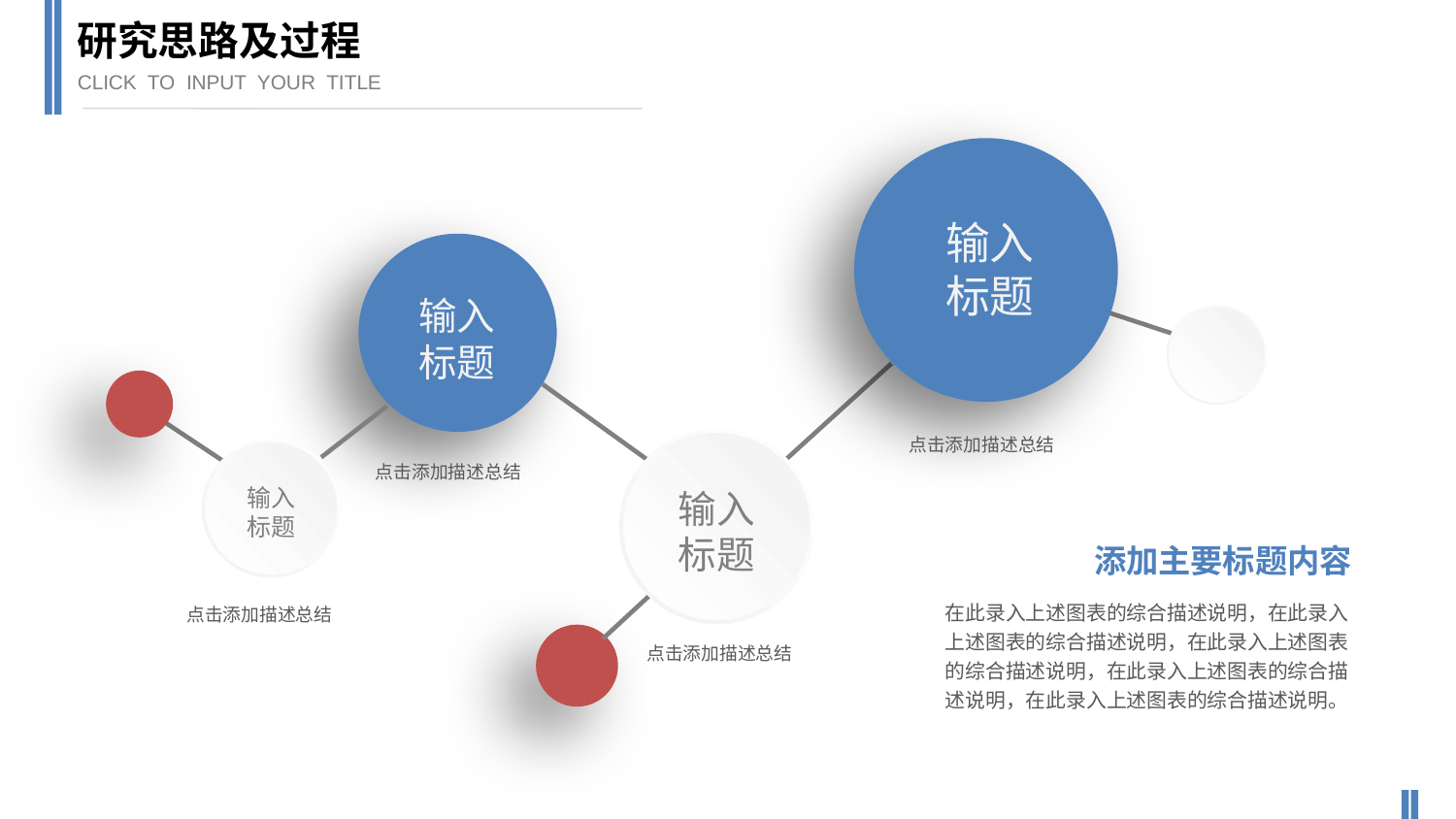

研究思路及过程
CLICK  TO  INPUT  YOUR  TITLE

输入
标题

输入
标题

点击添加描述总结

点击添加描述总结
输入
标题
输入
标题
添加主要标题内容
在此录入上述图表的综合描述说明，在此录入上述图表的综合描述说明，在此录入上述图表的综合描述说明，在此录入上述图表的综合描述说明，在此录入上述图表的综合描述说明。
点击添加描述总结

点击添加描述总结